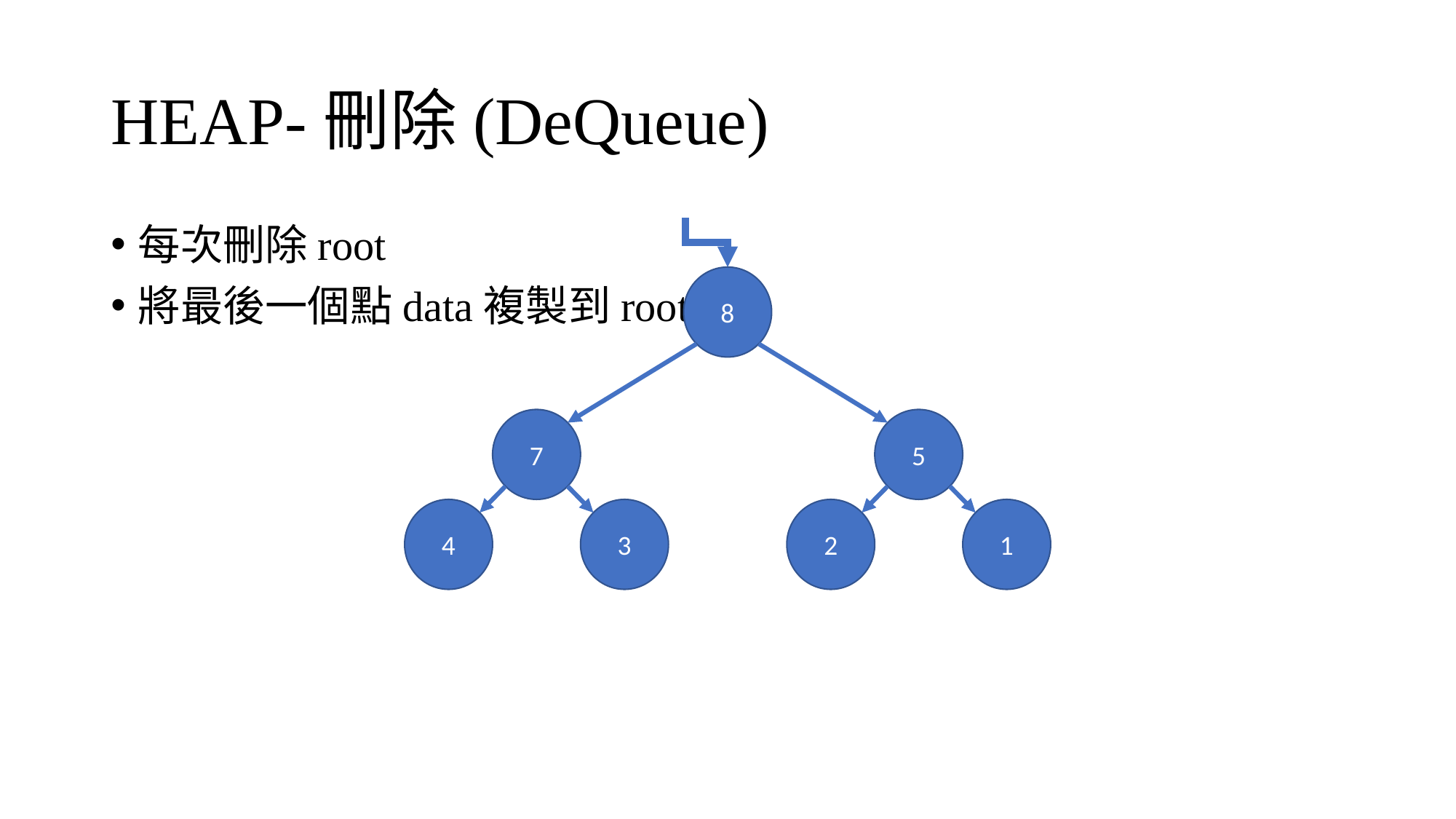

# HEAP-刪除(DeQueue)
每次刪除root
將最後一個點data複製到root
8
7
5
4
3
2
1